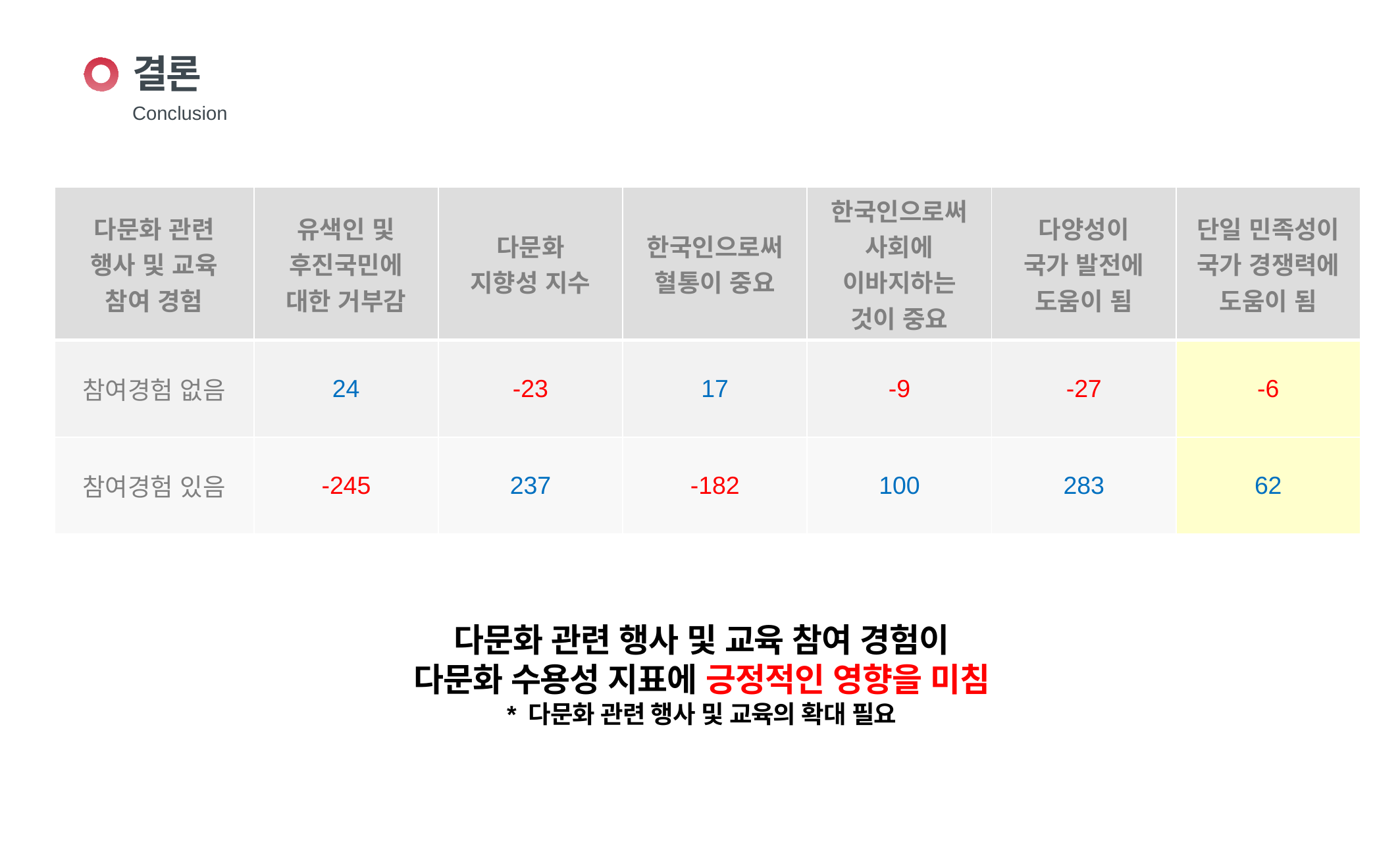

결론
Conclusion
| 다문화 관련 행사 및 교육 참여 경험 | 유색인 및 후진국민에 대한 거부감 | 다문화 지향성 지수 | 한국인으로써 혈통이 중요 | 한국인으로써 사회에 이바지하는 것이 중요 | 다양성이 국가 발전에 도움이 됨 | 단일 민족성이 국가 경쟁력에 도움이 됨 |
| --- | --- | --- | --- | --- | --- | --- |
| 참여경험 없음 | 24 | -23 | 17 | -9 | -27 | -6 |
| 참여경험 있음 | -245 | 237 | -182 | 100 | 283 | 62 |
다문화 관련 행사 및 교육 참여 경험이
다문화 수용성 지표에 긍정적인 영향을 미침
* 다문화 관련 행사 및 교육의 확대 필요